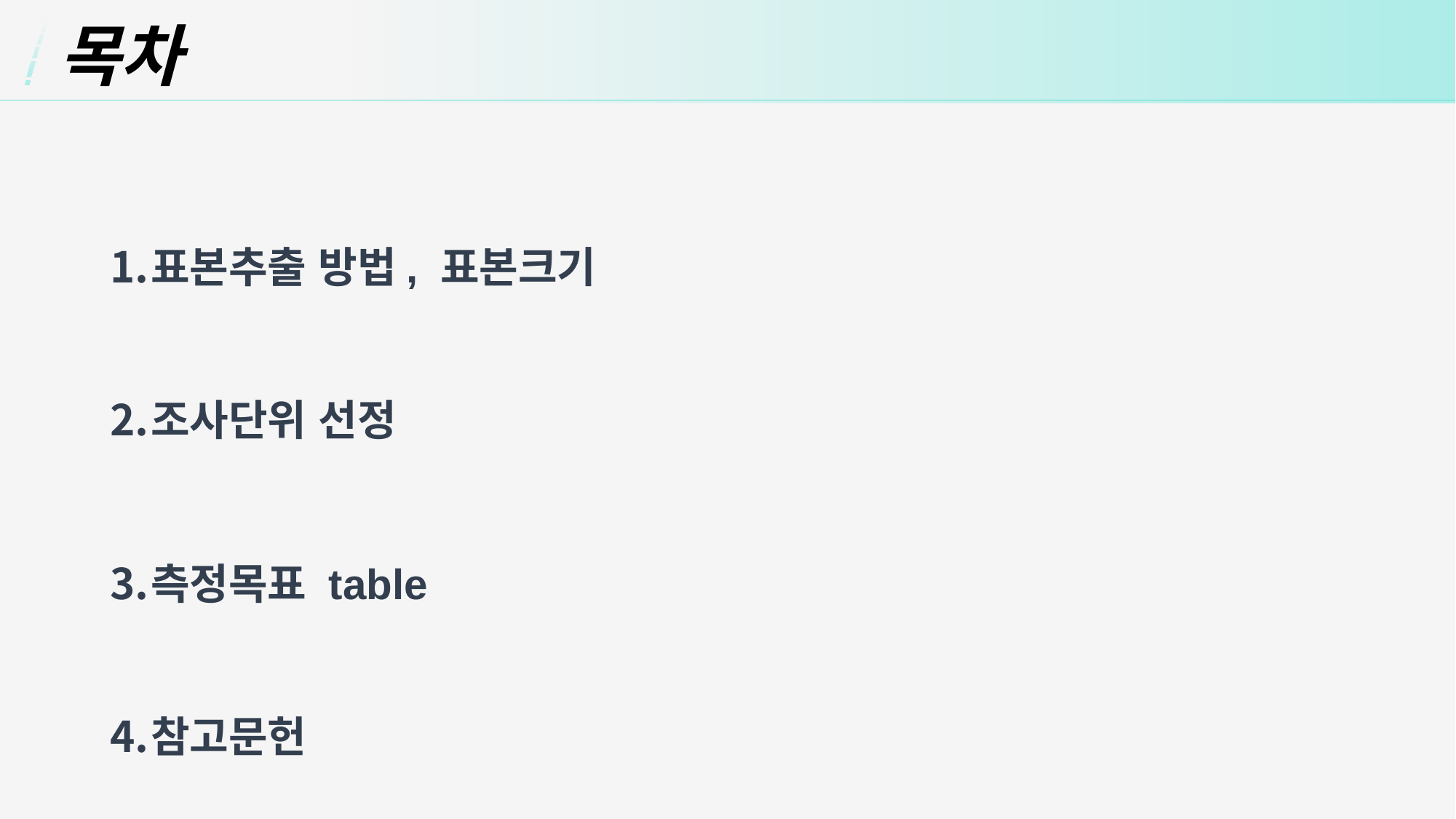

목차

표본추출 방법, 표본크기

조사단위 선정

측정목표 table

참고문헌